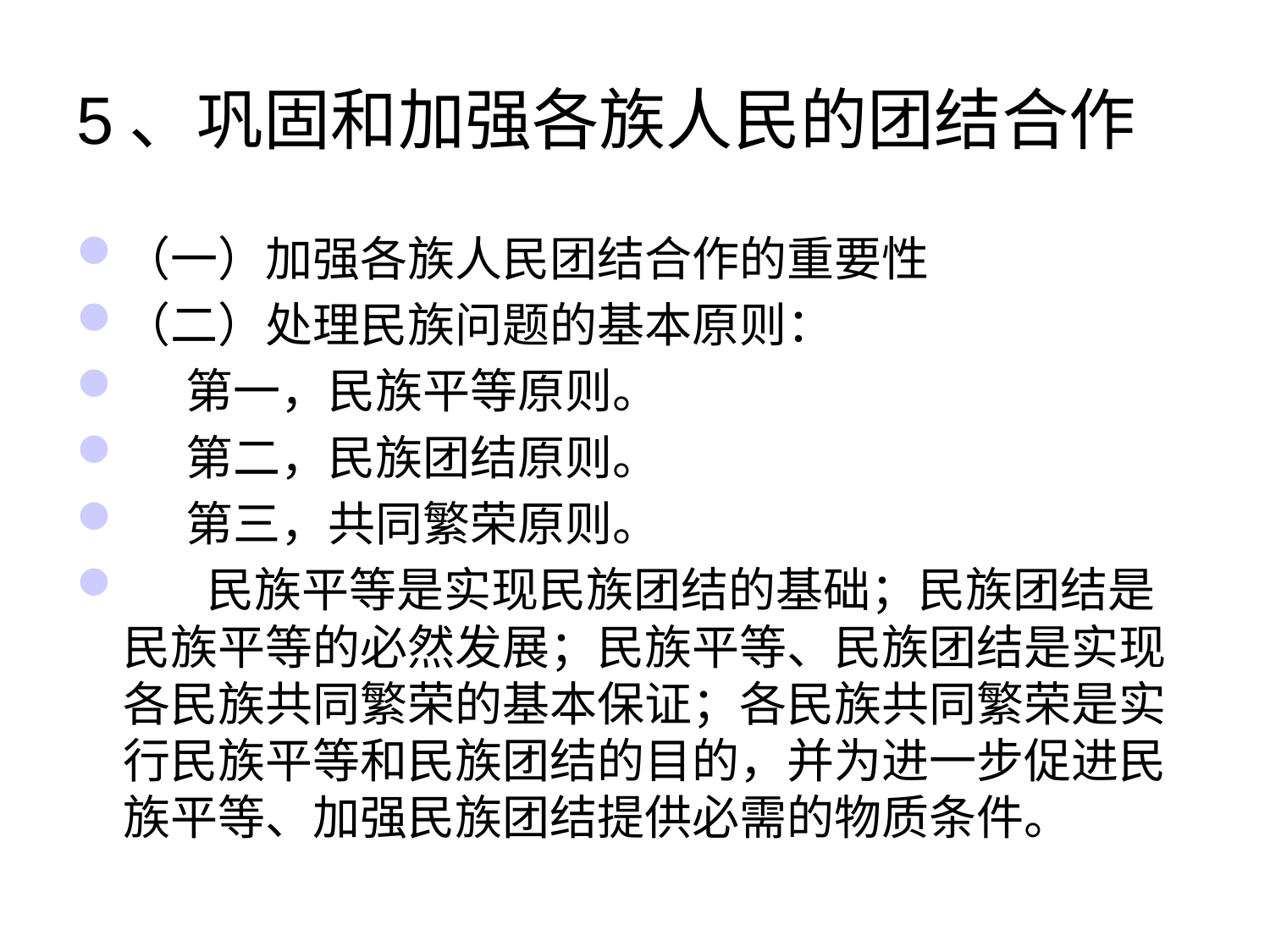

# 5、巩固和加强各族人民的团结合作
（一）加强各族人民团结合作的重要性
（二）处理民族问题的基本原则：
     第一，民族平等原则。
     第二，民族团结原则。
     第三，共同繁荣原则。
       民族平等是实现民族团结的基础；民族团结是民族平等的必然发展；民族平等、民族团结是实现各民族共同繁荣的基本保证；各民族共同繁荣是实行民族平等和民族团结的目的，并为进一步促进民族平等、加强民族团结提供必需的物质条件。